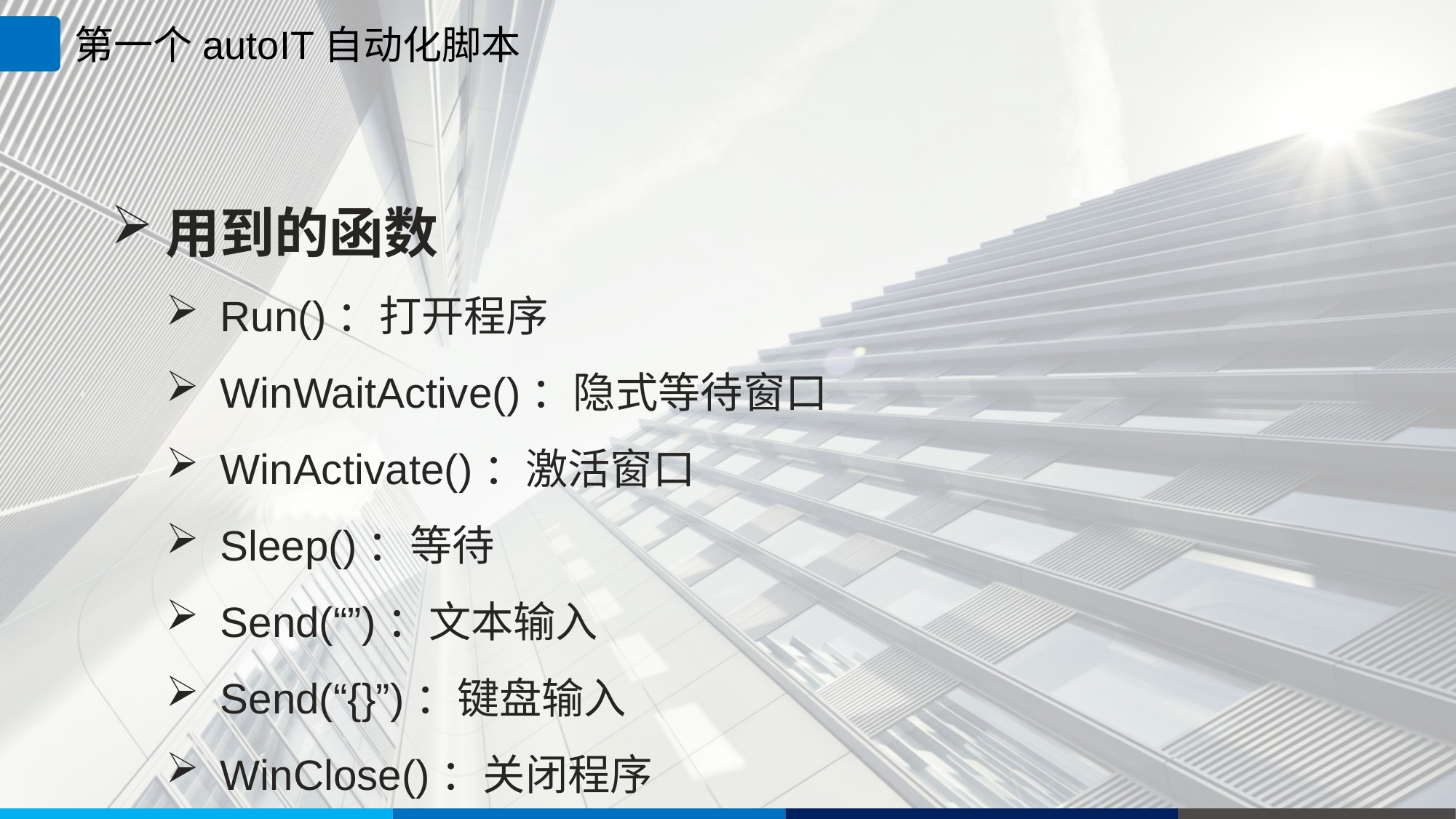

第一个autoIT自动化脚本

用到的函数
Run()：打开程序
WinWaitActive()：隐式等待窗口
WinActivate()：激活窗口
Sleep()：等待
Send(“”)：文本输入
Send(“{}”)：键盘输入
WinClose()：关闭程序